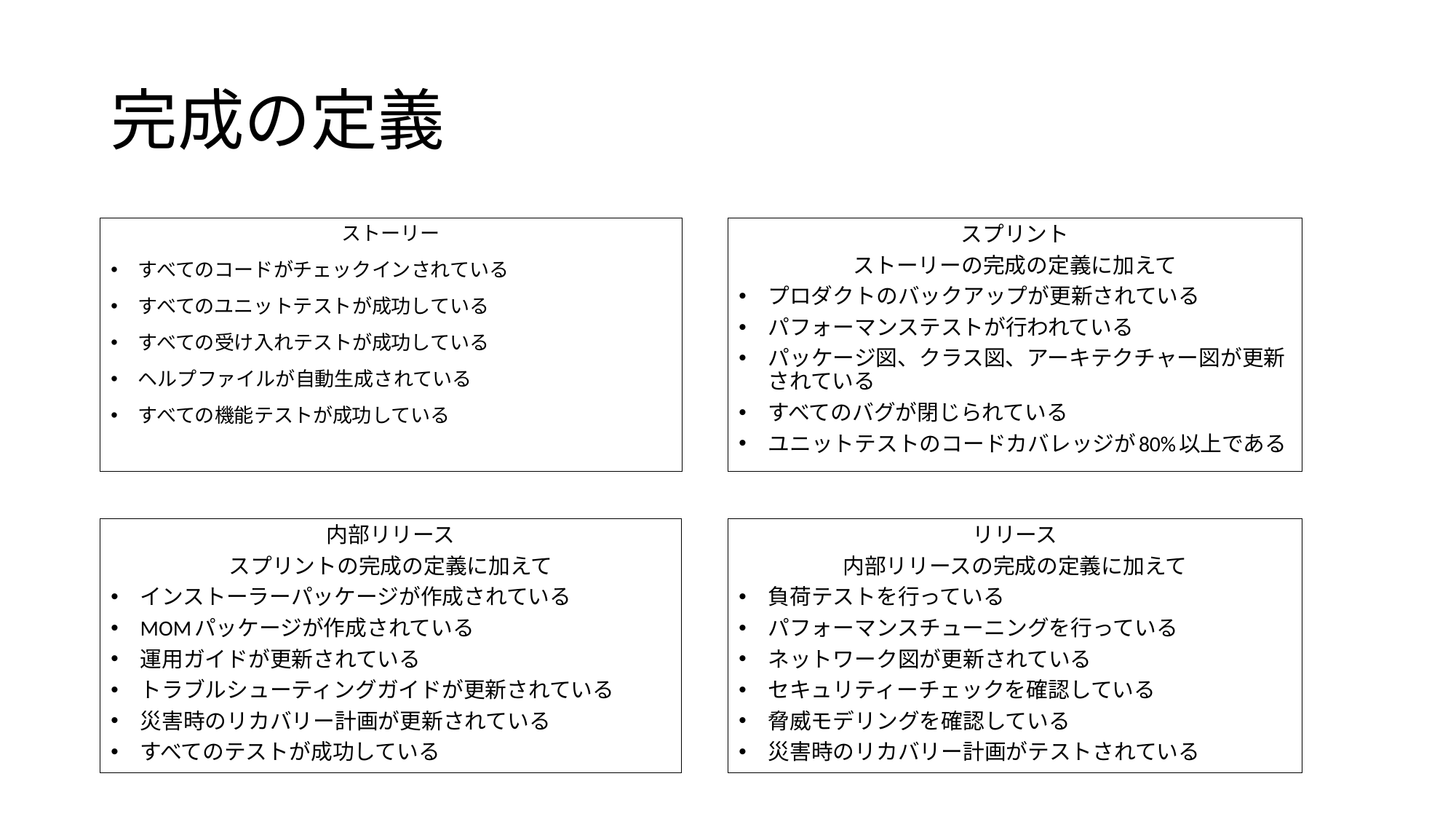

# 完成の定義
ストーリー
すべてのコードがチェックインされている
すべてのユニットテストが成功している
すべての受け入れテストが成功している
ヘルプファイルが自動生成されている
すべての機能テストが成功している
スプリント
ストーリーの完成の定義に加えて
プロダクトのバックアップが更新されている
パフォーマンステストが行われている
パッケージ図、クラス図、アーキテクチャー図が更新されている
すべてのバグが閉じられている
ユニットテストのコードカバレッジが80%以上である
内部リリース
スプリントの完成の定義に加えて
インストーラーパッケージが作成されている
MOMパッケージが作成されている
運用ガイドが更新されている
トラブルシューティングガイドが更新されている
災害時のリカバリー計画が更新されている
すべてのテストが成功している
リリース
内部リリースの完成の定義に加えて
負荷テストを行っている
パフォーマンスチューニングを行っている
ネットワーク図が更新されている
セキュリティーチェックを確認している
脅威モデリングを確認している
災害時のリカバリー計画がテストされている